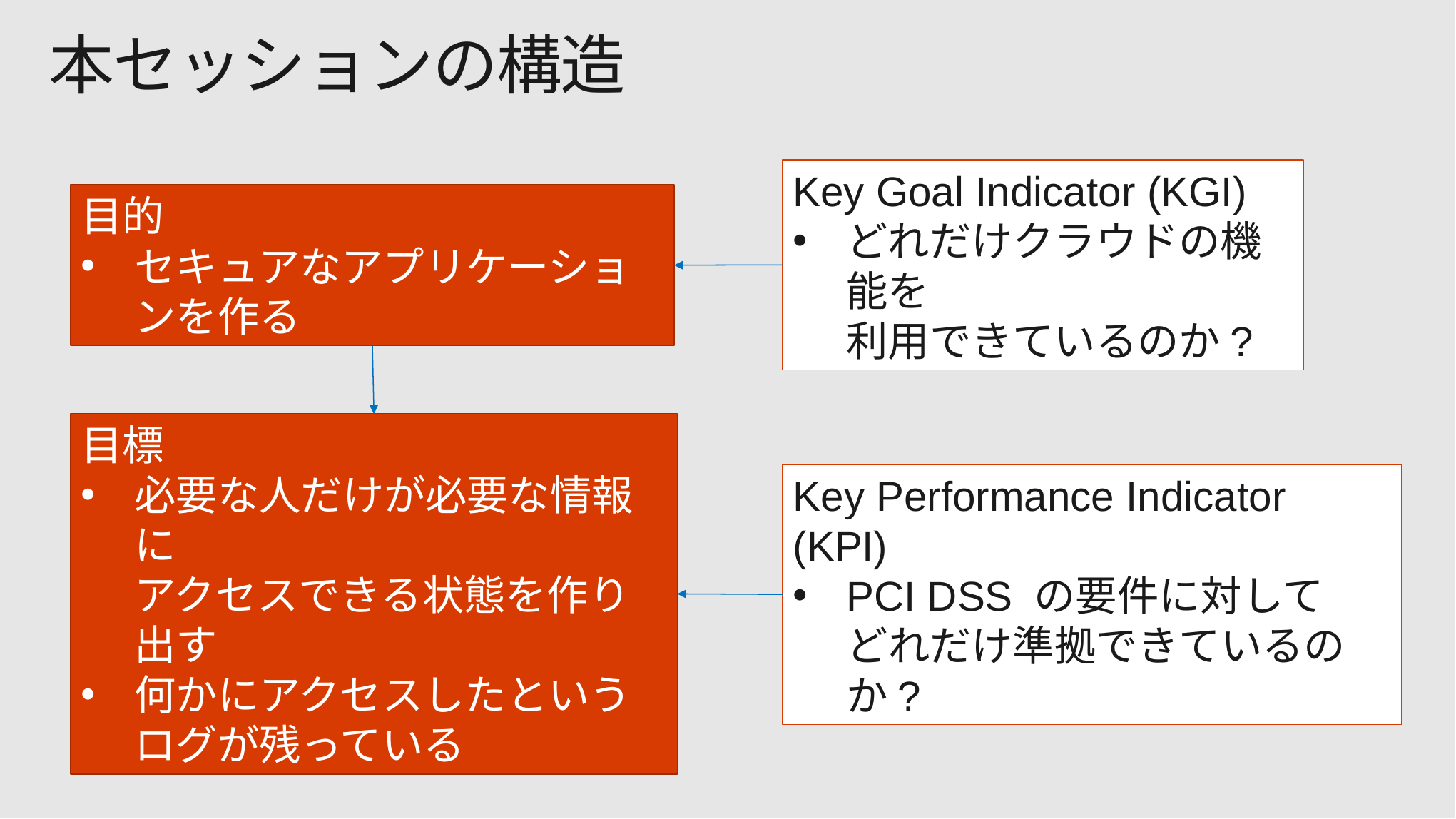

# 本セッションの構造
Key Goal Indicator (KGI)
どれだけクラウドの機能を
利用できているのか?
目的
セキュアなアプリケーションを作る
目標
必要な人だけが必要な情報に
アクセスできる状態を作り出す
何かにアクセスしたというログが残っている
Key Performance Indicator (KPI)
PCI DSS の要件に対して
どれだけ準拠できているのか?